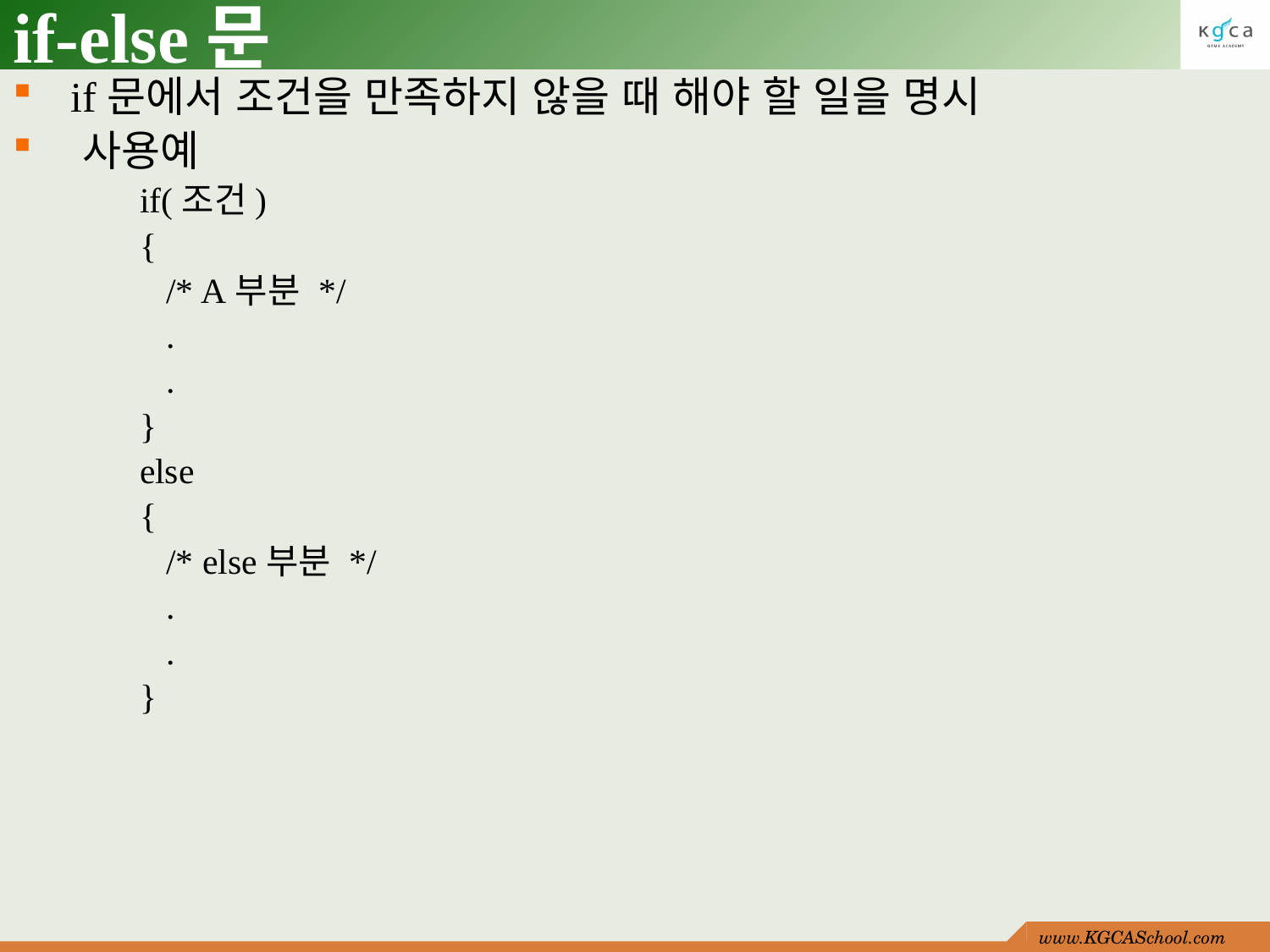

# if-else문
 if문에서 조건을 만족하지 않을 때 해야 할 일을 명시
 사용예
if(조건)
{
   /* A부분 */
   .
   .
}
else
{
   /* else부분 */
   .
   .
}